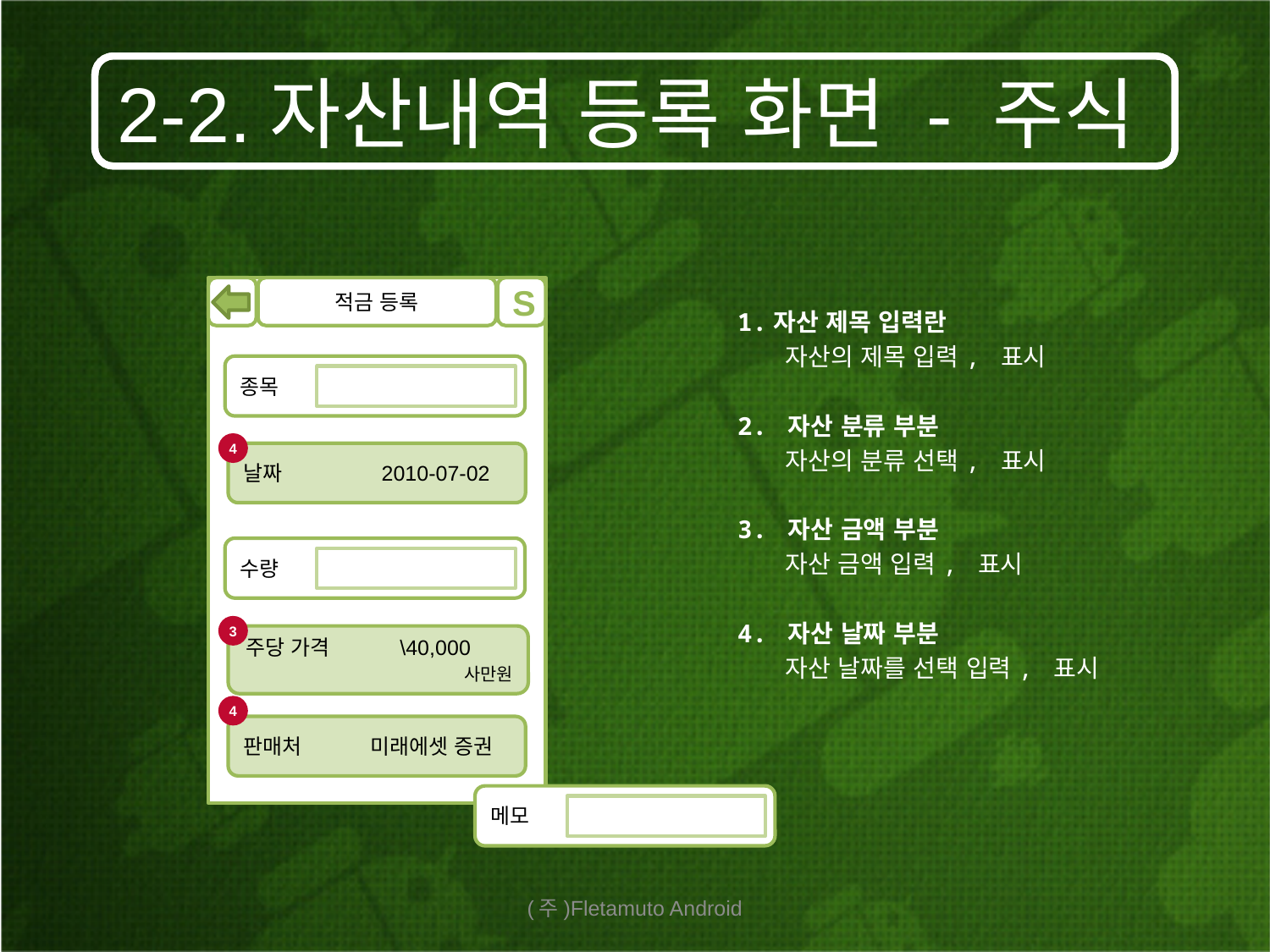

# 2-2.자산내역 등록 화면 - 주식

1.자산 제목 입력란
	자산의 제목 입력, 표시

2. 자산 분류 부분
	자산의 분류 선택, 표시

3. 자산 금액 부분
	자산 금액 입력, 표시

4. 자산 날짜 부분
	자산 날짜를 선택 입력, 표시

적금 등록
S
종목

4
날짜	 2010-07-02
수량

3
주당 가격           \40,000          사만원
4
판매처	미래에셋 증권
메모

(주)Fletamuto Android